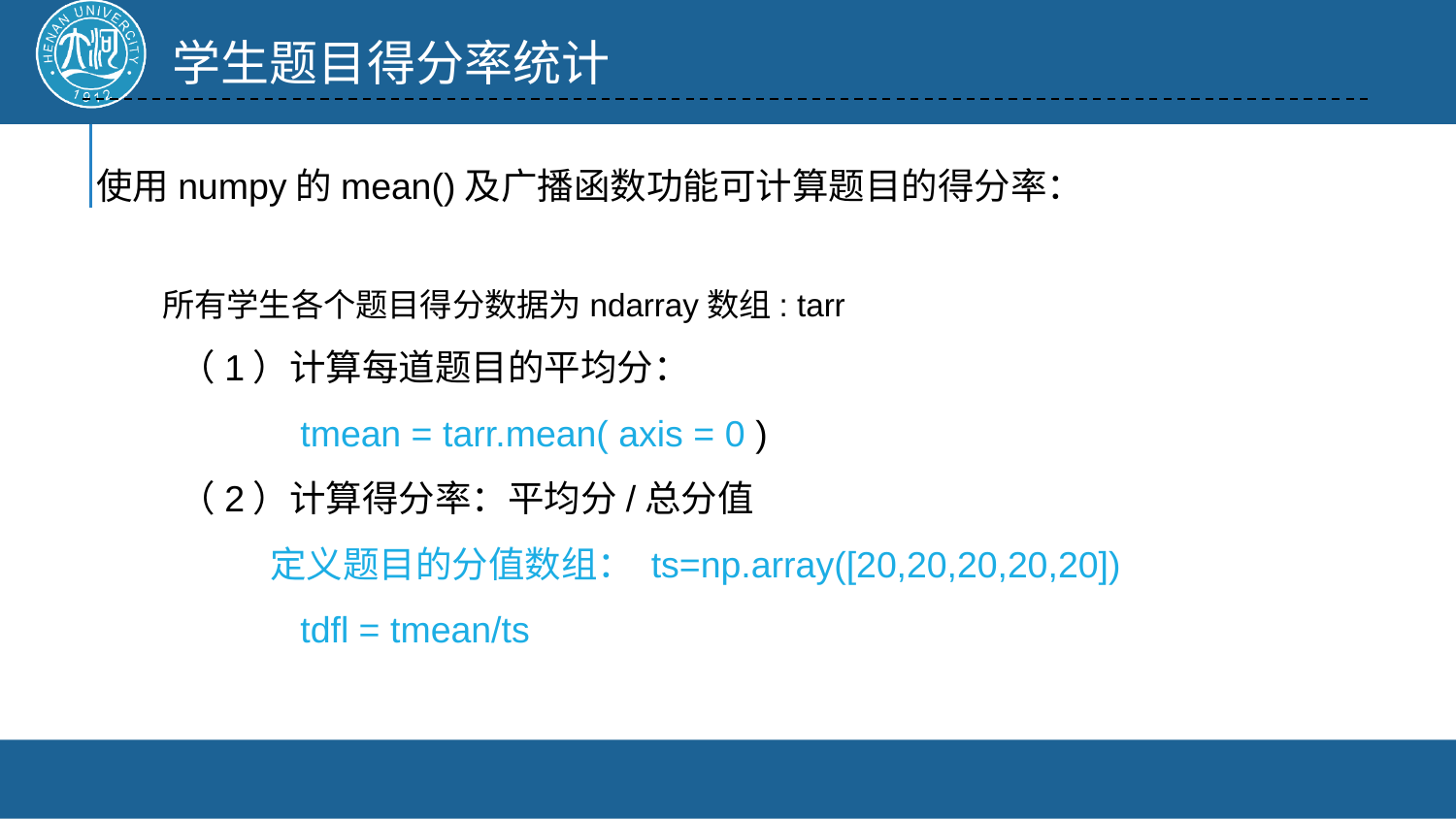

学生题目得分率统计
使用numpy的mean()及广播函数功能可计算题目的得分率：

        所有学生各个题目得分数据为ndarray数组: tarr
         （1）计算每道题目的平均分：
                    tmean = tarr.mean( axis = 0 )
         （2）计算得分率：平均分/总分值
                    定义题目的分值数组： ts=np.array([20,20,20,20,20])
                    tdfl = tmean/ts